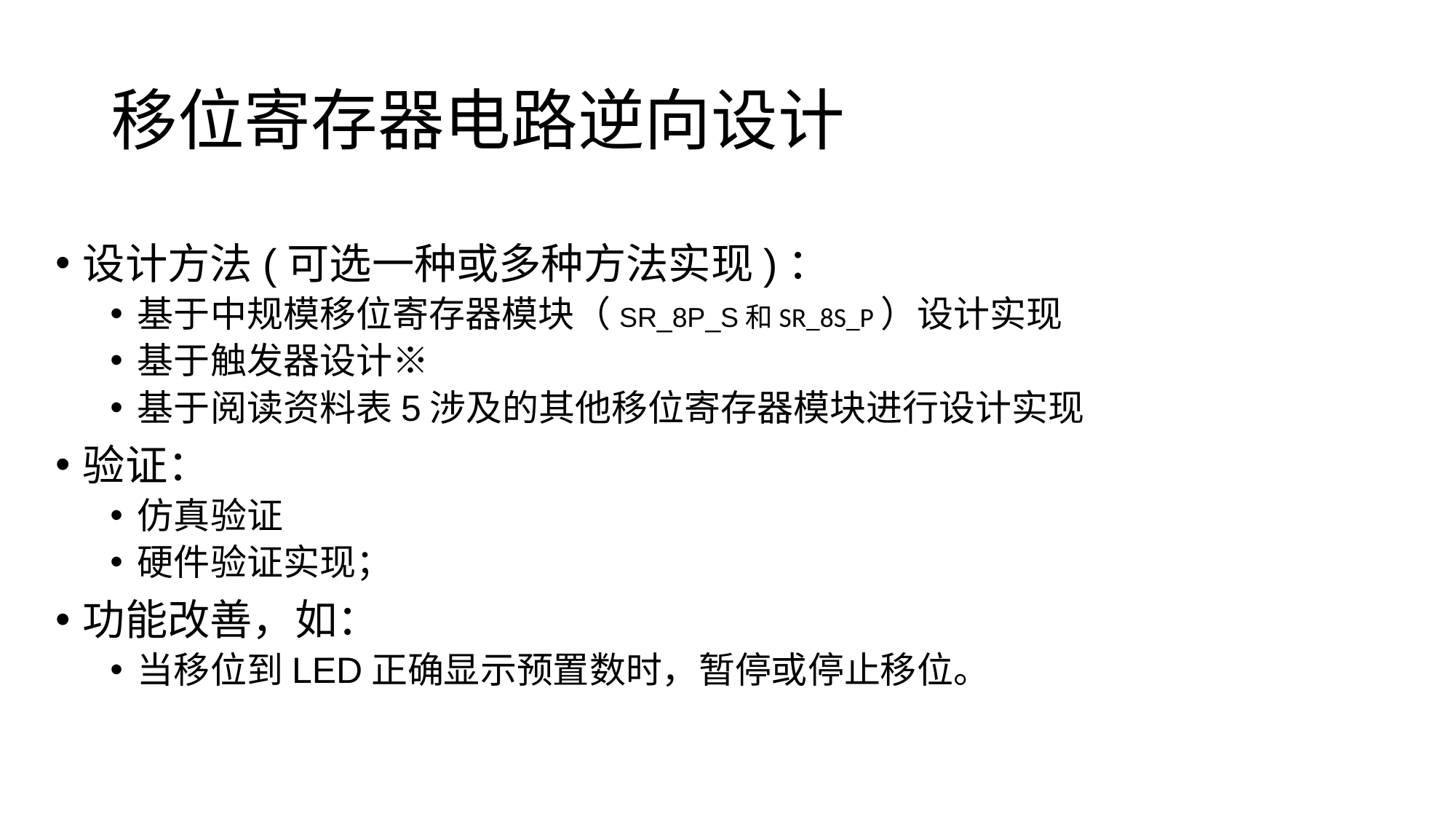

# 移位寄存器电路逆向设计
设计方法(可选一种或多种方法实现)：
基于中规模移位寄存器模块（SR_8P_S和SR_8S_P）设计实现
基于触发器设计※
基于阅读资料表5涉及的其他移位寄存器模块进行设计实现
验证：
仿真验证
硬件验证实现；
功能改善，如：
当移位到LED正确显示预置数时，暂停或停止移位。